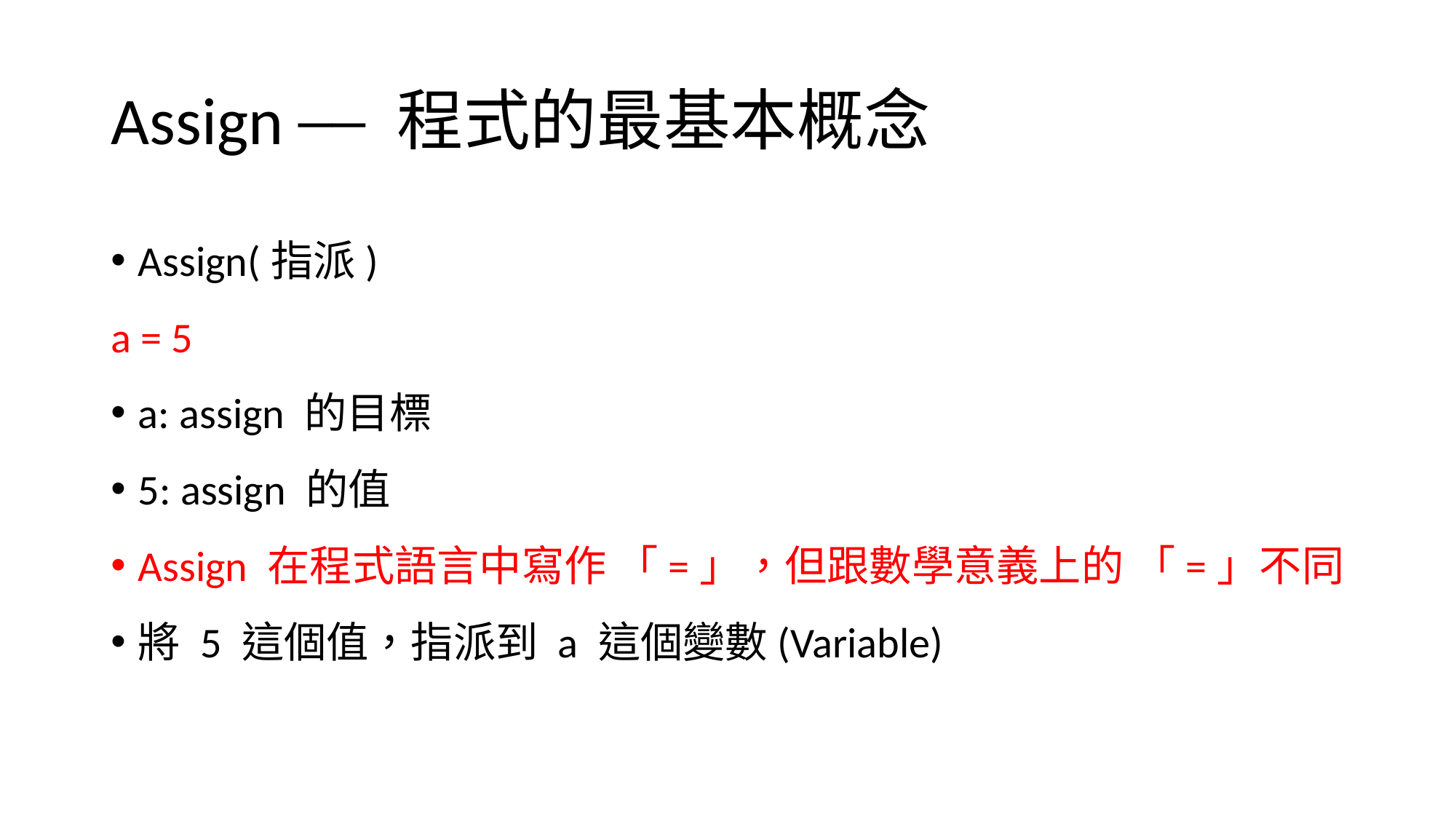

# Assign ── 程式的最基本概念
Assign(指派)
a = 5
a: assign 的目標
5: assign 的值
Assign 在程式語言中寫作 「=」，但跟數學意義上的 「=」不同
將 5 這個值，指派到 a 這個變數(Variable)